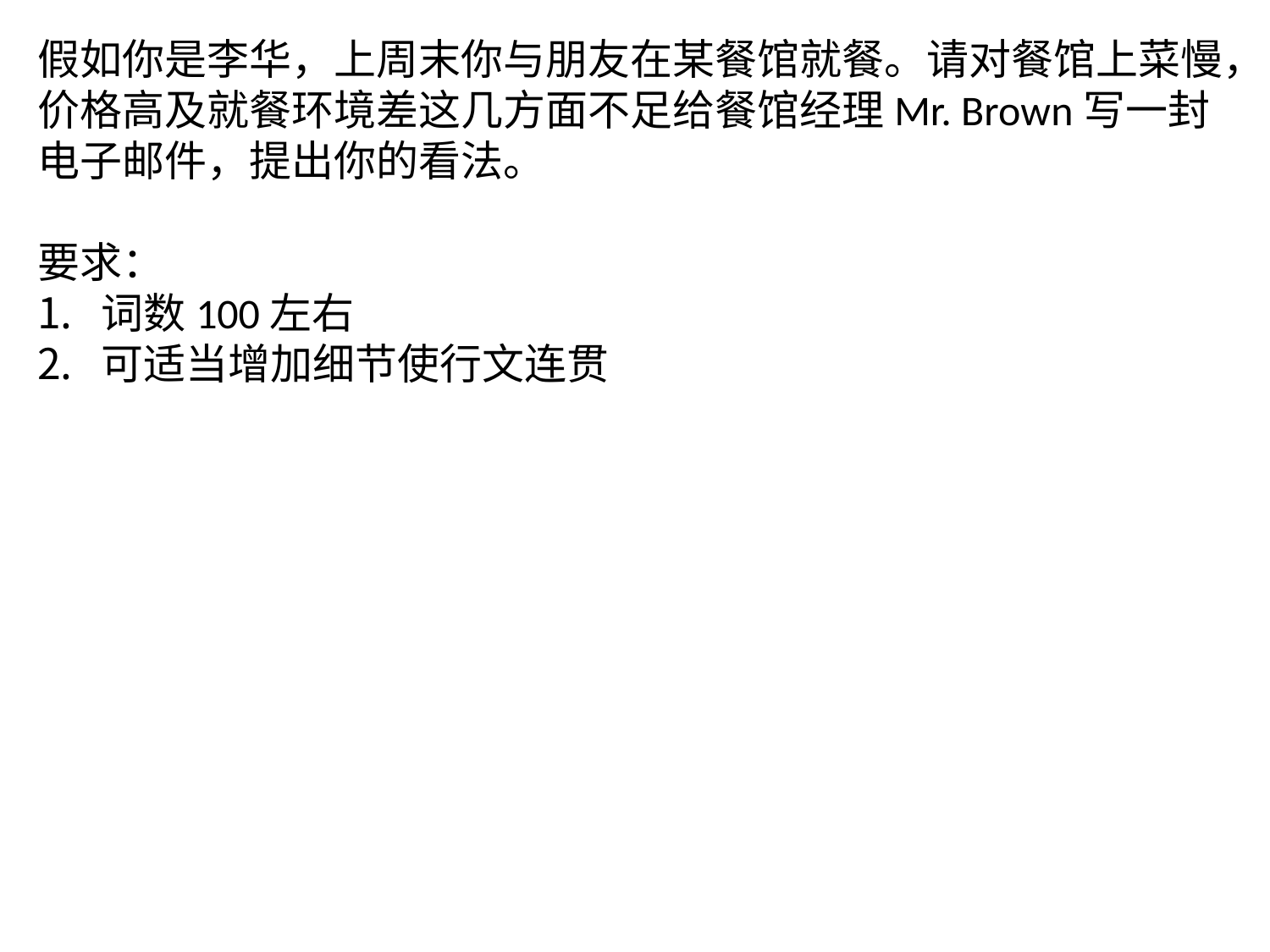

假如你是李华，上周末你与朋友在某餐馆就餐。请对餐馆上菜慢，价格高及就餐环境差这几方面不足给餐馆经理Mr. Brown写一封电子邮件，提出你的看法。

要求：
词数100左右
可适当增加细节使行文连贯